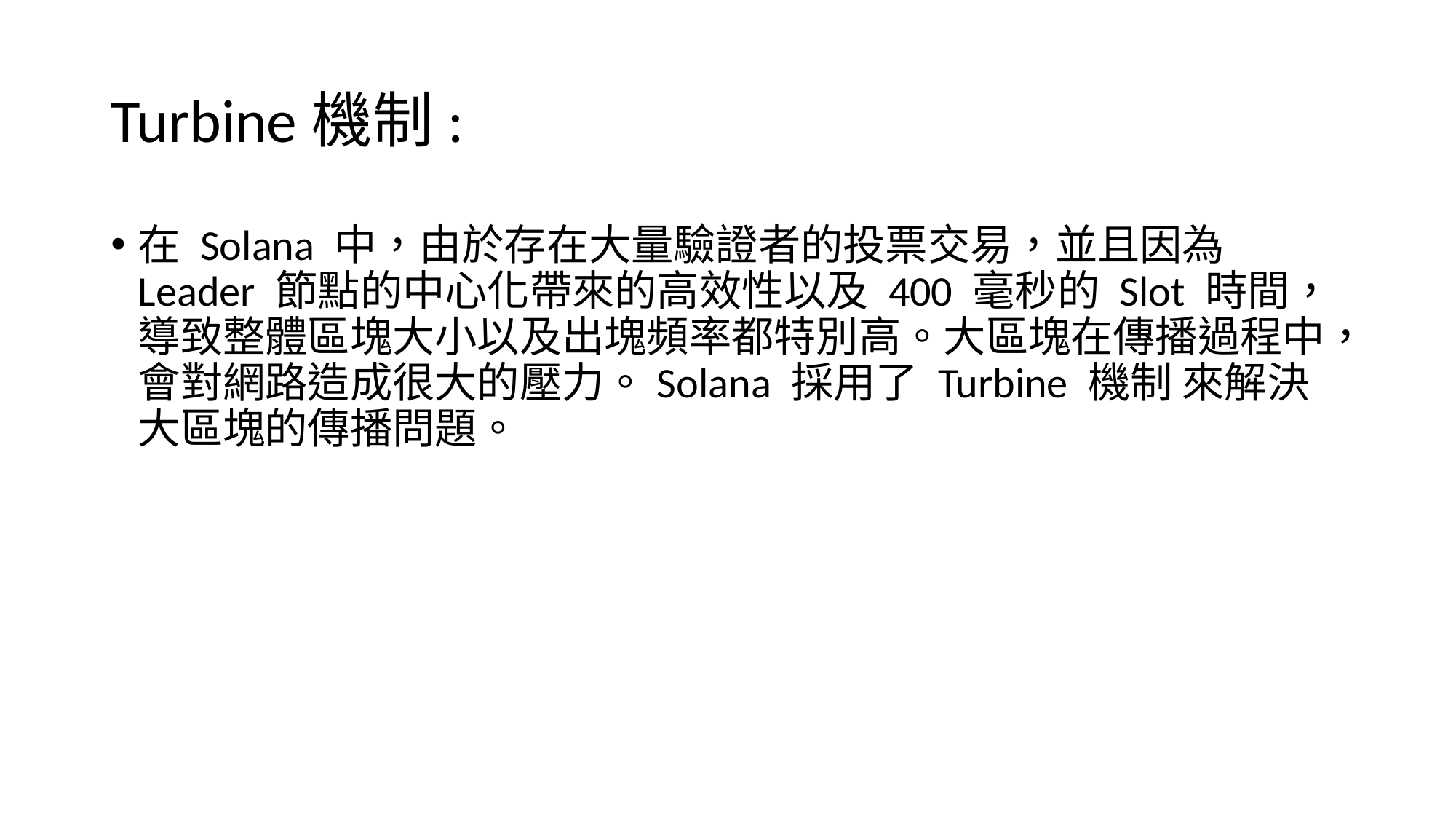

# Turbine機制:
在 Solana 中，由於存在大量驗證者的投票交易，並且因為 Leader 節點的中心化帶來的高效性以及 400 毫秒的 Slot 時間，導致整體區塊大小以及出塊頻率都特別高。大區塊在傳播過程中，會對網路造成很大的壓力。Solana 採用了 Turbine 機制 來解決大區塊的傳播問題。